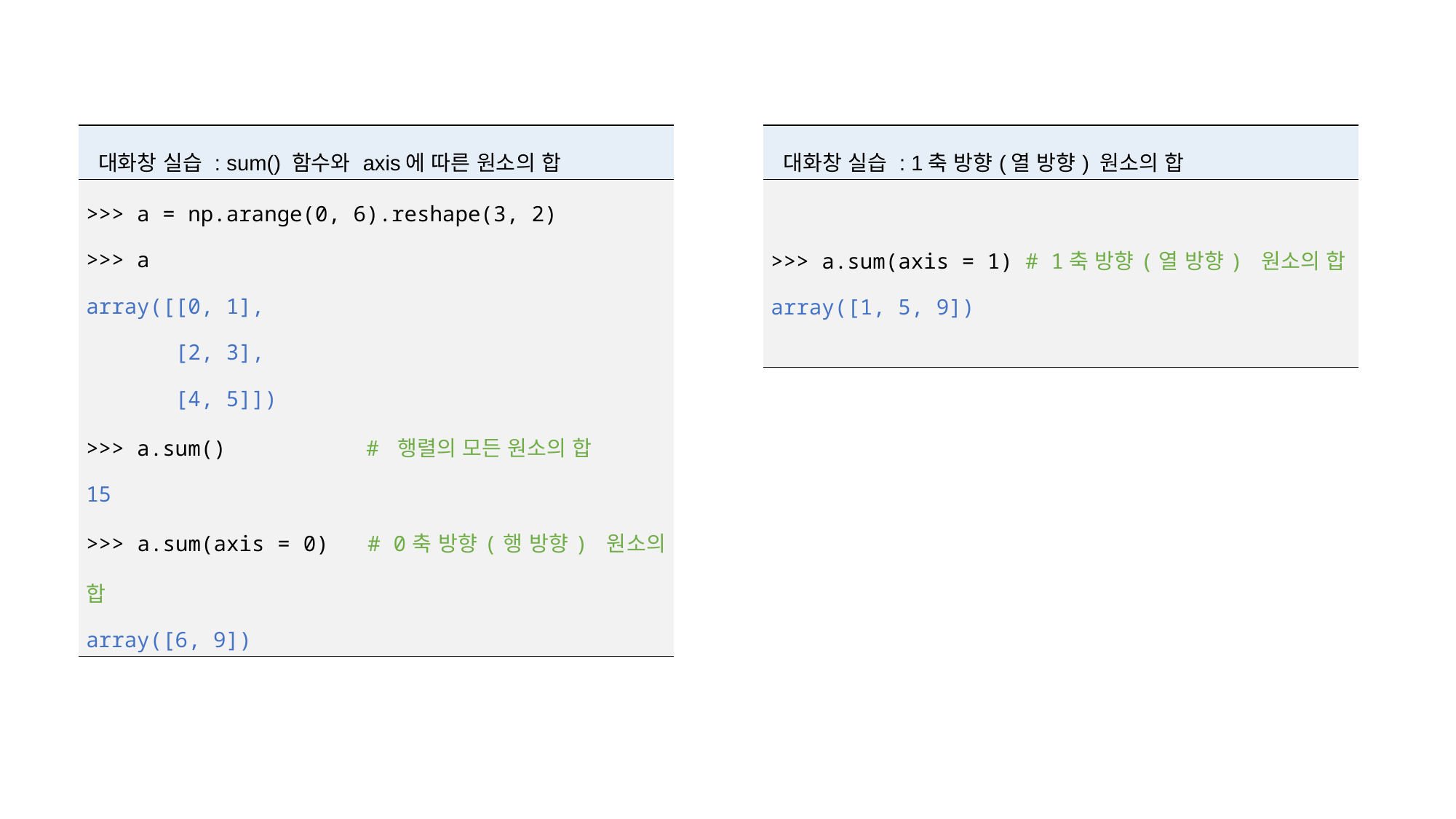

| 대화창 실습 : sum() 함수와 axis에 따른 원소의 합 |
| --- |
| >>> a = np.arange(0, 6).reshape(3, 2) >>> a array([[0, 1], [2, 3], [4, 5]]) >>> a.sum() # 행렬의 모든 원소의 합 15 >>> a.sum(axis = 0) # 0축 방향(행 방향) 원소의 합 array([6, 9]) |
| 대화창 실습 : 1축 방향(열 방향) 원소의 합 |
| --- |
| >>> a.sum(axis = 1) # 1축 방향(열 방향) 원소의 합 array([1, 5, 9]) |